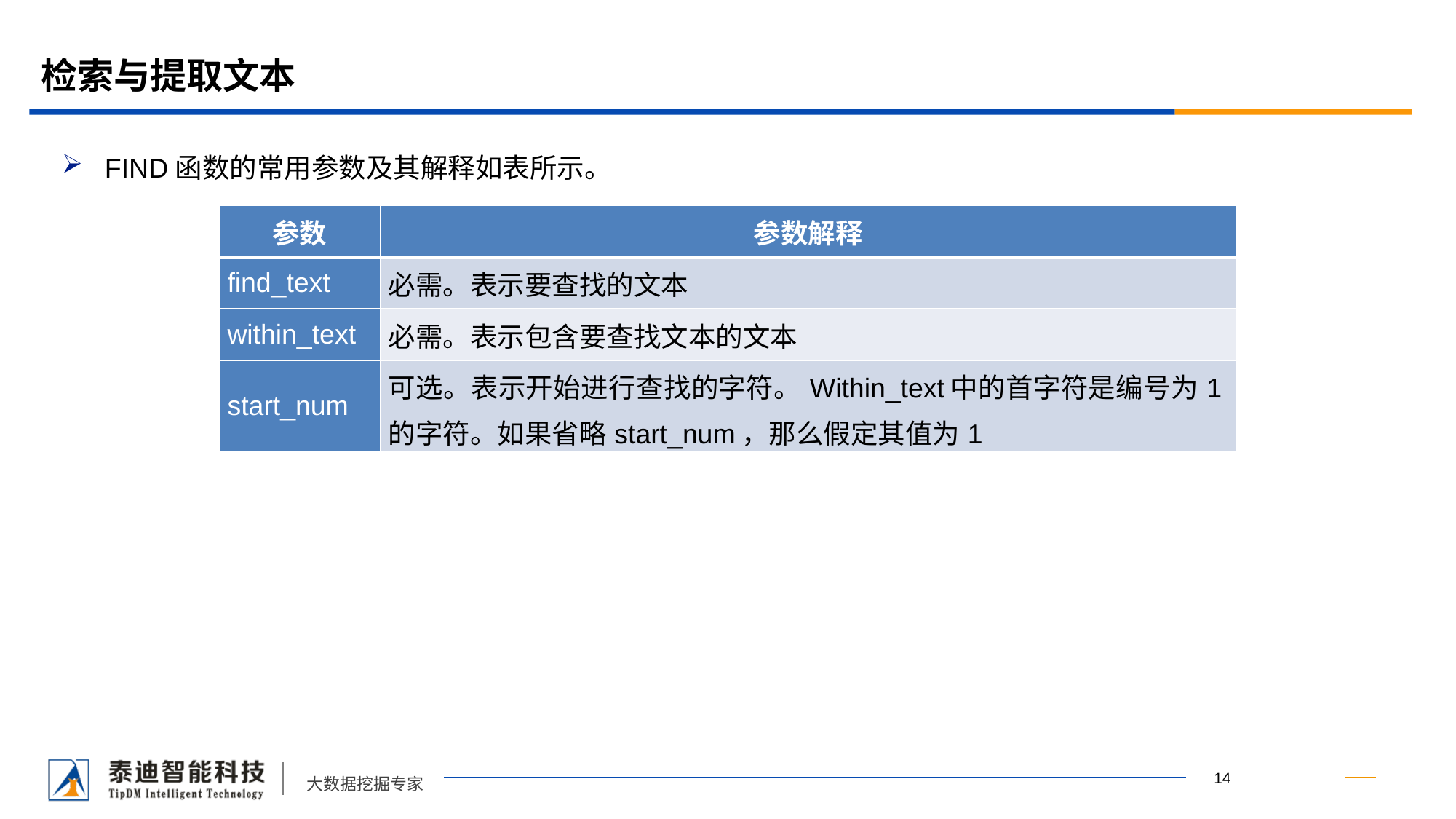

# 检索与提取文本
FIND函数的常用参数及其解释如表所示。
| 参数 | 参数解释 |
| --- | --- |
| find\_text | 必需。表示要查找的文本 |
| within\_text | 必需。表示包含要查找文本的文本 |
| start\_num | 可选。表示开始进行查找的字符。Within\_text中的首字符是编号为1的字符。如果省略start\_num，那么假定其值为1 |